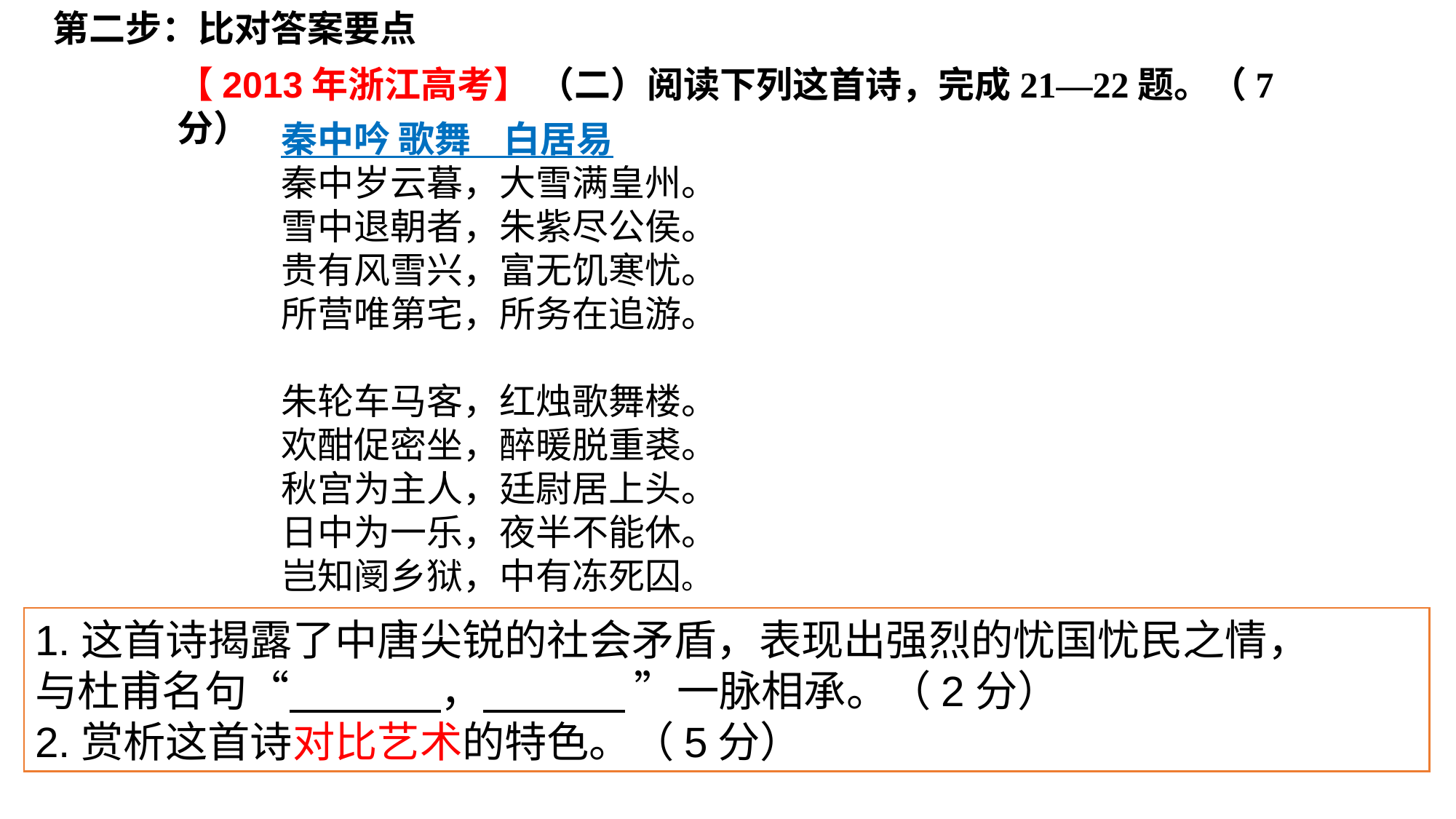

第二步：比对答案要点
【2013年浙江高考】 （二）阅读下列这首诗，完成21—22题。（7分）
秦中吟 歌舞    白居易
秦中岁云暮，大雪满皇州。
雪中退朝者，朱紫尽公侯。
贵有风雪兴，富无饥寒忧。
所营唯第宅，所务在追游。

朱轮车马客，红烛歌舞楼。
欢酣促密坐，醉暖脱重裘。
秋宫为主人，廷尉居上头。
日中为一乐，夜半不能休。
岂知阌乡狱，中有冻死囚。
1.这首诗揭露了中唐尖锐的社会矛盾，表现出强烈的忧国忧民之情，
与杜甫名句“                ，                ”一脉相承。（2分）
2.赏析这首诗对比艺术的特色。（5分）